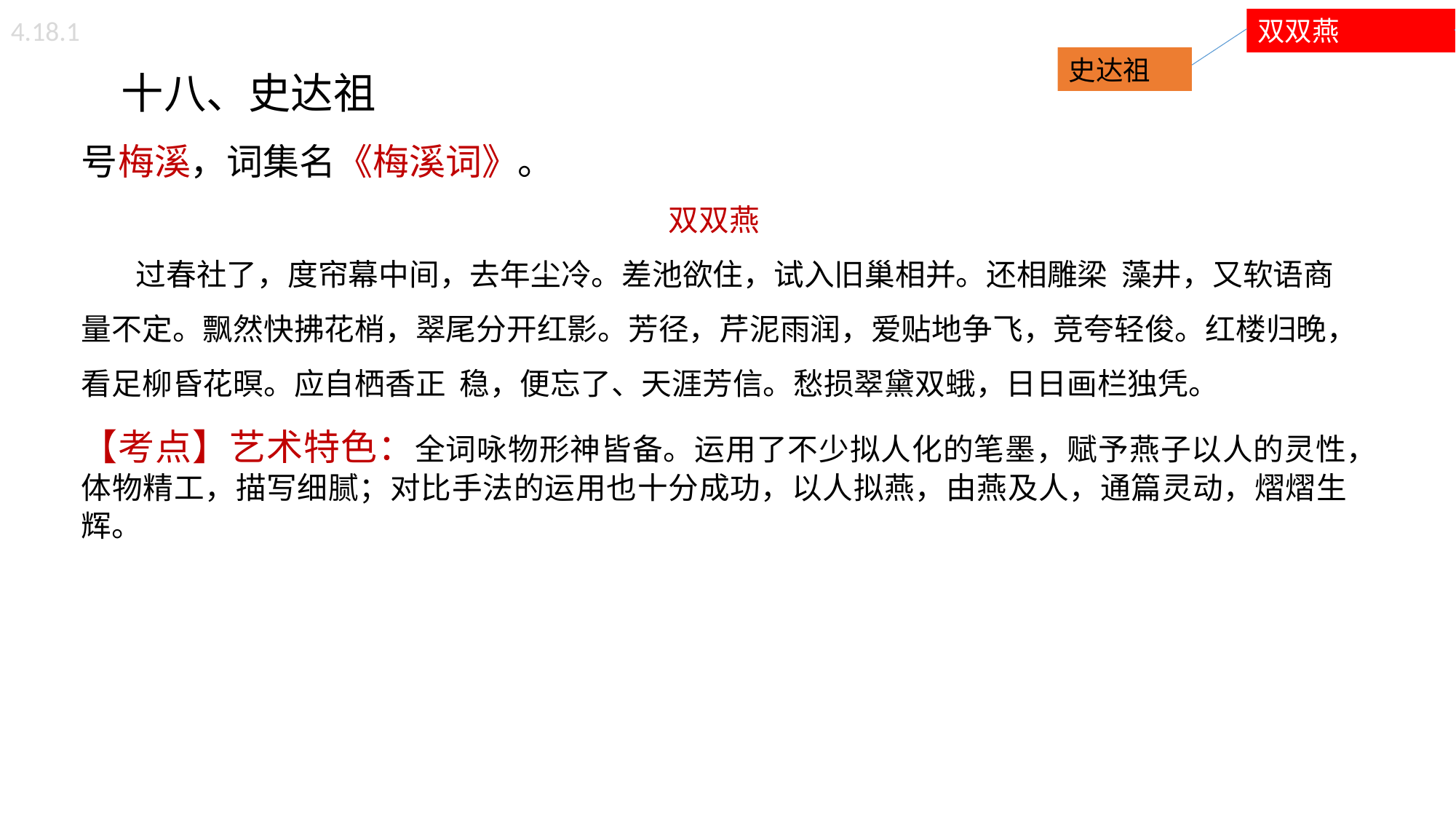

4.18.1
双双燕
    十八、史达祖
号梅溪，词集名《梅溪词》。
双双燕
       过春社了，度帘幕中间，去年尘冷。差池欲住，试入旧巢相并。还相雕梁  藻井，又软语商量不定。飘然快拂花梢，翠尾分开红影。芳径，芹泥雨润，爱贴地争飞，竞夸轻俊。红楼归晚，看足柳昏花暝。应自栖香正  稳，便忘了、天涯芳信。愁损翠黛双蛾，日日画栏独凭。
【考点】艺术特色：全词咏物形神皆备。运用了不少拟人化的笔墨，赋予燕子以人的灵性，体物精工，描写细腻；对比手法的运用也十分成功，以人拟燕，由燕及人，通篇灵动，熠熠生辉。
史达祖